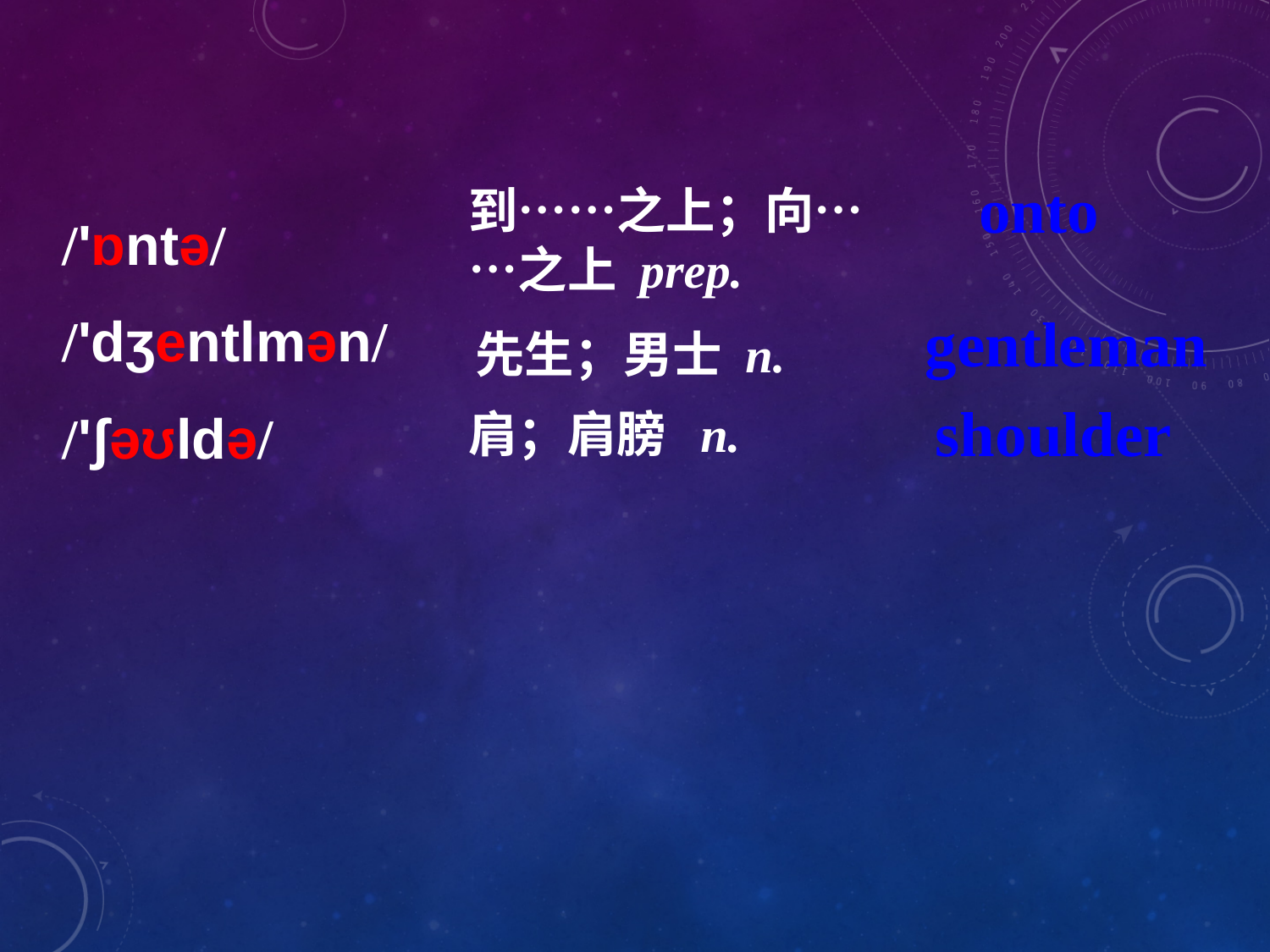

onto
/'ɒntə/
/'dʒentlmən/
/'ʃəʊldə/
到……之上；向……之上 prep.
gentleman
先生；男士 n.
shoulder
肩；肩膀  n.